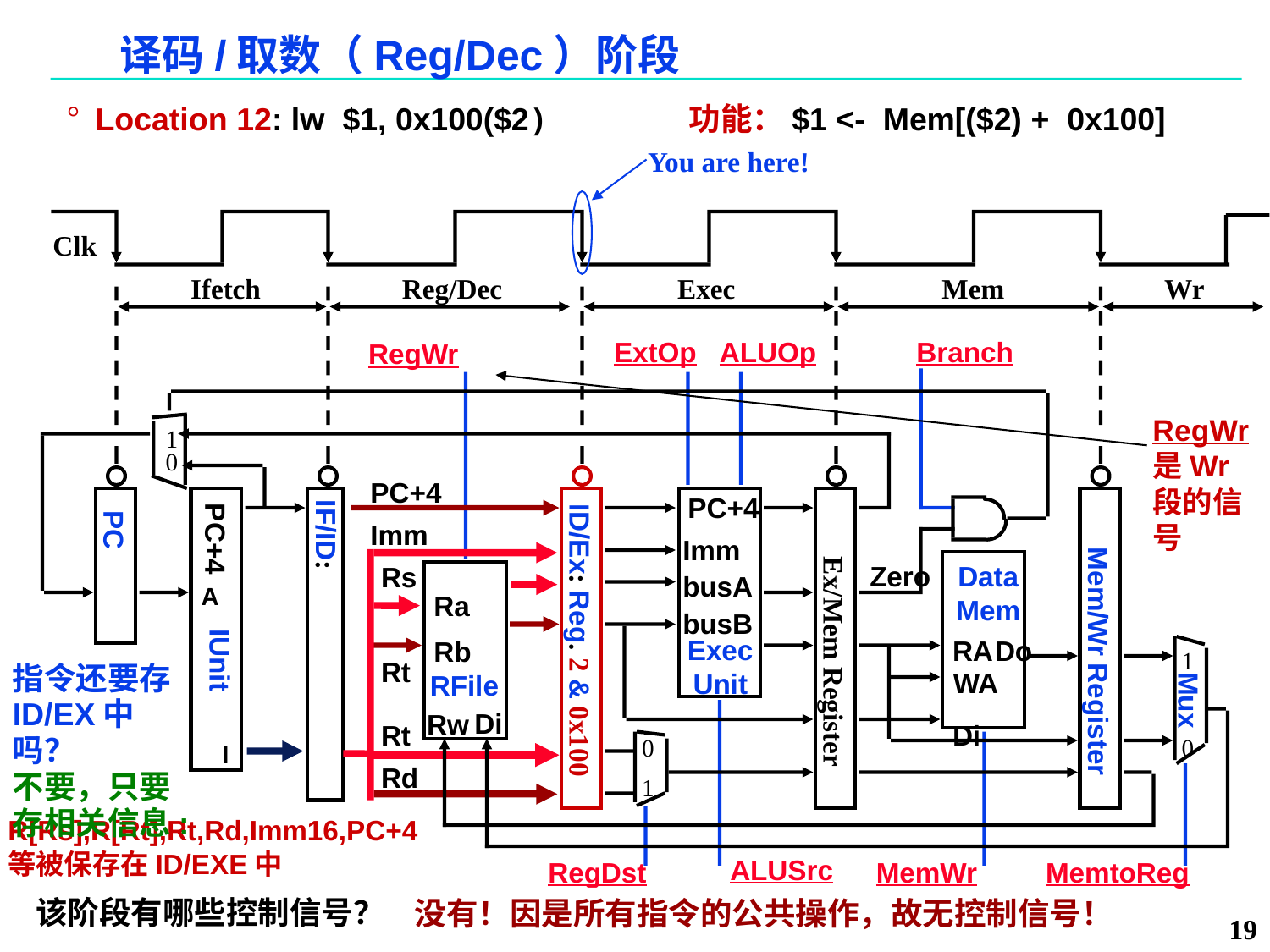

# 译码/取数（Reg/Dec）阶段
Location 12: lw  $1, 0x100($2)       功能：$1 <-  Mem[($2) +  0x100]
You are here!

Clk

Ifetch

Reg/Dec

Exec

Mem

Wr

ExtOp
ALUOp
Branch
RegWr

RegWr是Wr段的信号

1

0

PC+4
PC+4

PC
Imm
IF/ID:
PC+4

Imm

Zero

Data
Mem
Rs

busA
A

Ra

busB

ID/Ex: Reg. 2 & 0x100

Exec
Unit
RA
Do
Rb

1

Mux
0

IUnit
Mem/Wr Register
Ex/Mem Register

Rt
指令还要存ID/EX中吗？
不要，只要存相关信息:

WA
RFile

Di

Rw

Rt
Di

0

I

Rd

1

R[Rs],R[Rt],Rt,Rd,Imm16,PC+4等被保存在ID/EXE中

ALUSrc
RegDst
MemWr
MemtoReg
该阶段有哪些控制信号？
没有！因是所有指令的公共操作，故无控制信号！